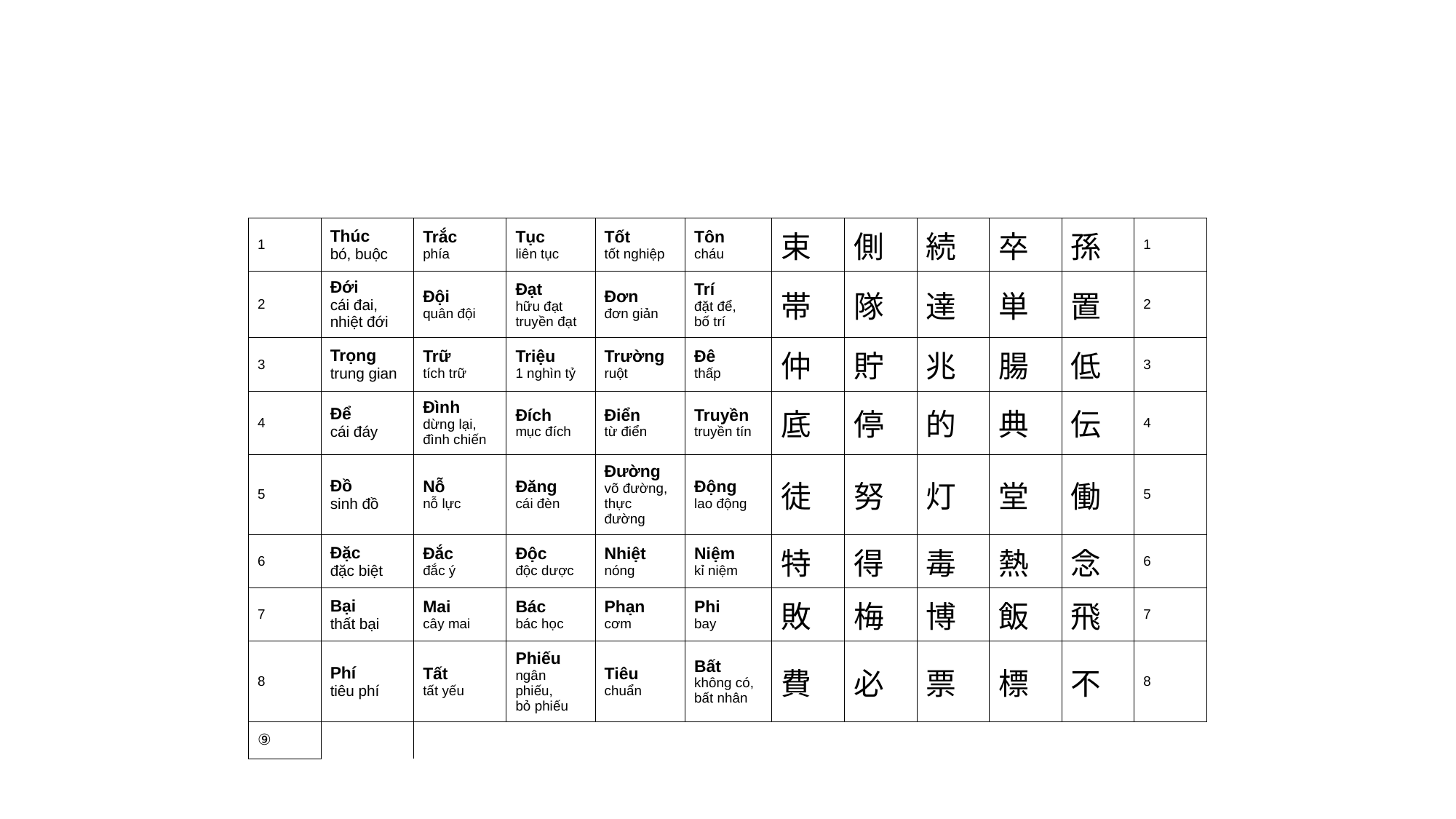

| 1 | Thúc bó, buộc | Trắc phía | Tục liên tục | Tốt tốt nghiệp | Tôn cháu | 束 | 側 | 続 | 卒 | 孫 | 1 |
| --- | --- | --- | --- | --- | --- | --- | --- | --- | --- | --- | --- |
| 2 | Đới cái đai, nhiệt đới | Đội quân đội | Đạt hữu đạt truyền đạt | Đơn đơn giản | Trí đặt để, bố trí | 帯 | 隊 | 達 | 単 | 置 | 2 |
| 3 | Trọng trung gian | Trữ tích trữ | Triệu 1 nghìn tỷ | Trường ruột | Đê thấp | 仲 | 貯 | 兆 | 腸 | 低 | 3 |
| 4 | Để cái đáy | Đình dừng lại, đình chiến | Đích mục đích | Điển từ điển | Truyền truyền tín | 底 | 停 | 的 | 典 | 伝 | 4 |
| 5 | Đồ sinh đồ | Nỗ nỗ lực | Đăng cái đèn | Đường võ đường, thực đường | Động lao động | 徒 | 努 | 灯 | 堂 | 働 | 5 |
| 6 | Đặc đặc biệt | Đắc đắc ý | Độc độc dược | Nhiệt nóng | Niệm kỉ niệm | 特 | 得 | 毒 | 熱 | 念 | 6 |
| 7 | Bại thất bại | Mai cây mai | Bác bác học | Phạn cơm | Phi bay | 敗 | 梅 | 博 | 飯 | 飛 | 7 |
| 8 | Phí tiêu phí | Tất tất yếu | Phiếu ngân phiếu, bỏ phiếu | Tiêu chuẩn | Bất không có, bất nhân | 費 | 必 | 票 | 標 | 不 | 8 |
| ⑨ |  |  |  |  |  |  |  |  |  |  |  |